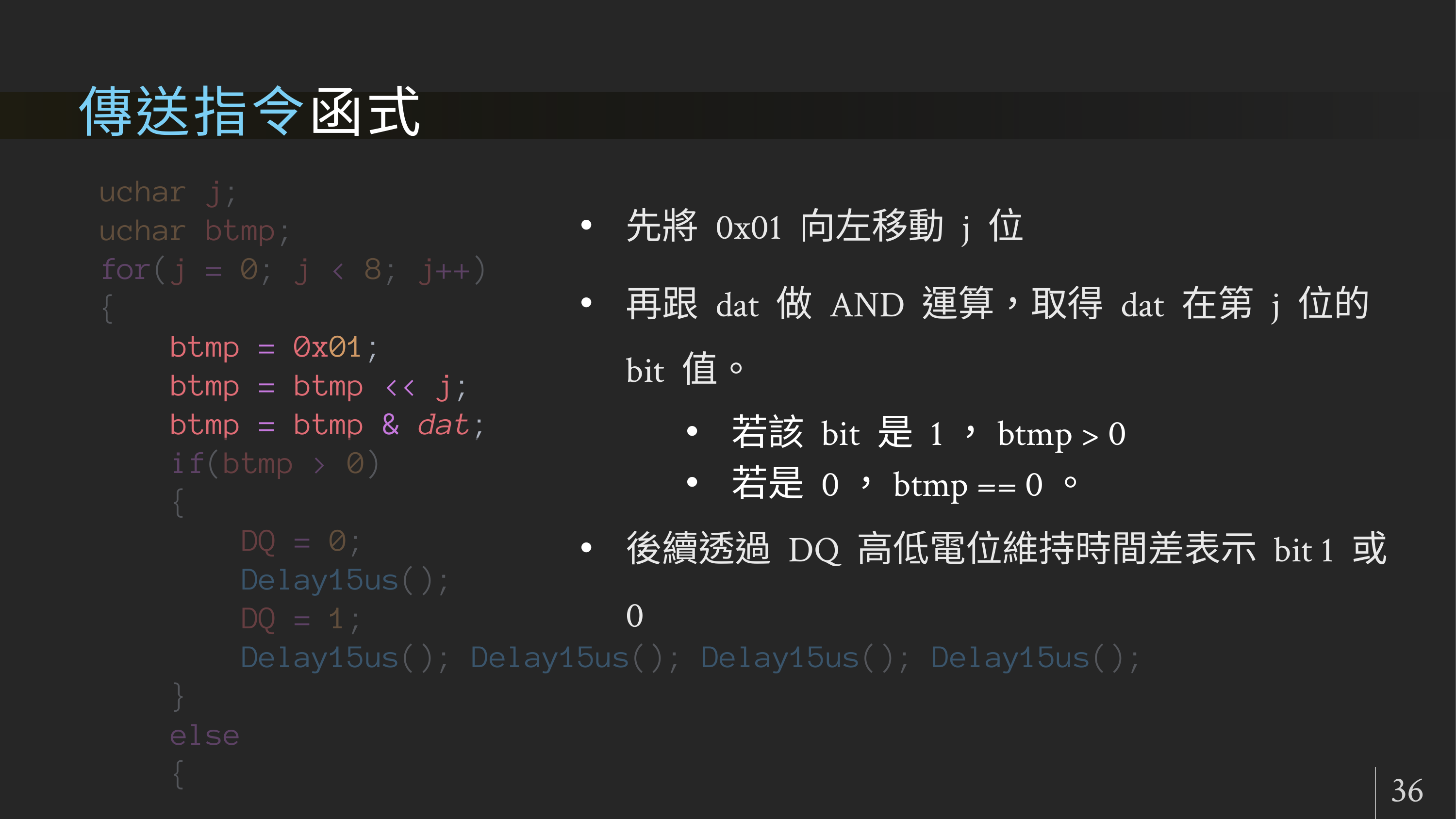

# 傳送指令函式

    uchar j;
    uchar btmp;
    for(j = 0; j < 8; j++)
    {
        btmp = 0x01;
        btmp = btmp << j;
        btmp = btmp & dat;
        if(btmp > 0)
        {
            DQ = 0;
            Delay15us();
            DQ = 1;
            Delay15us(); Delay15us(); Delay15us(); Delay15us();
        }
        else
        {
先將 0x01 向左移動 j 位
再跟 dat 做 AND 運算，取得 dat 在第 j 位的 bit 值。
若該 bit 是 1，btmp > 0
若是 0，btmp == 0。
後續透過 DQ 高低電位維持時間差表示 bit 1 或 0

36